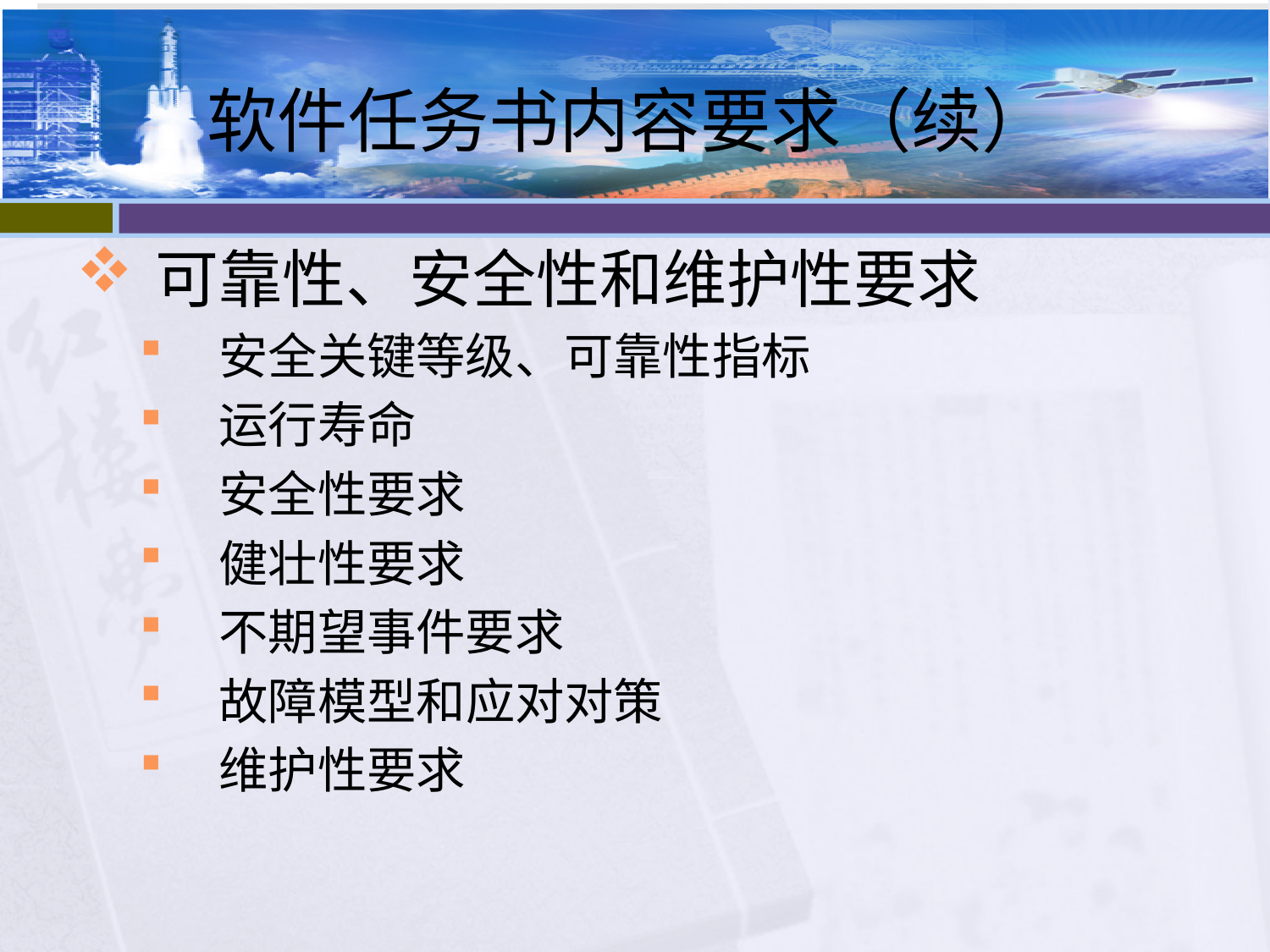

# 软件任务书内容要求（续）

可靠性、安全性和维护性要求
安全关键等级、可靠性指标
运行寿命
安全性要求
健壮性要求
不期望事件要求
故障模型和应对对策
维护性要求